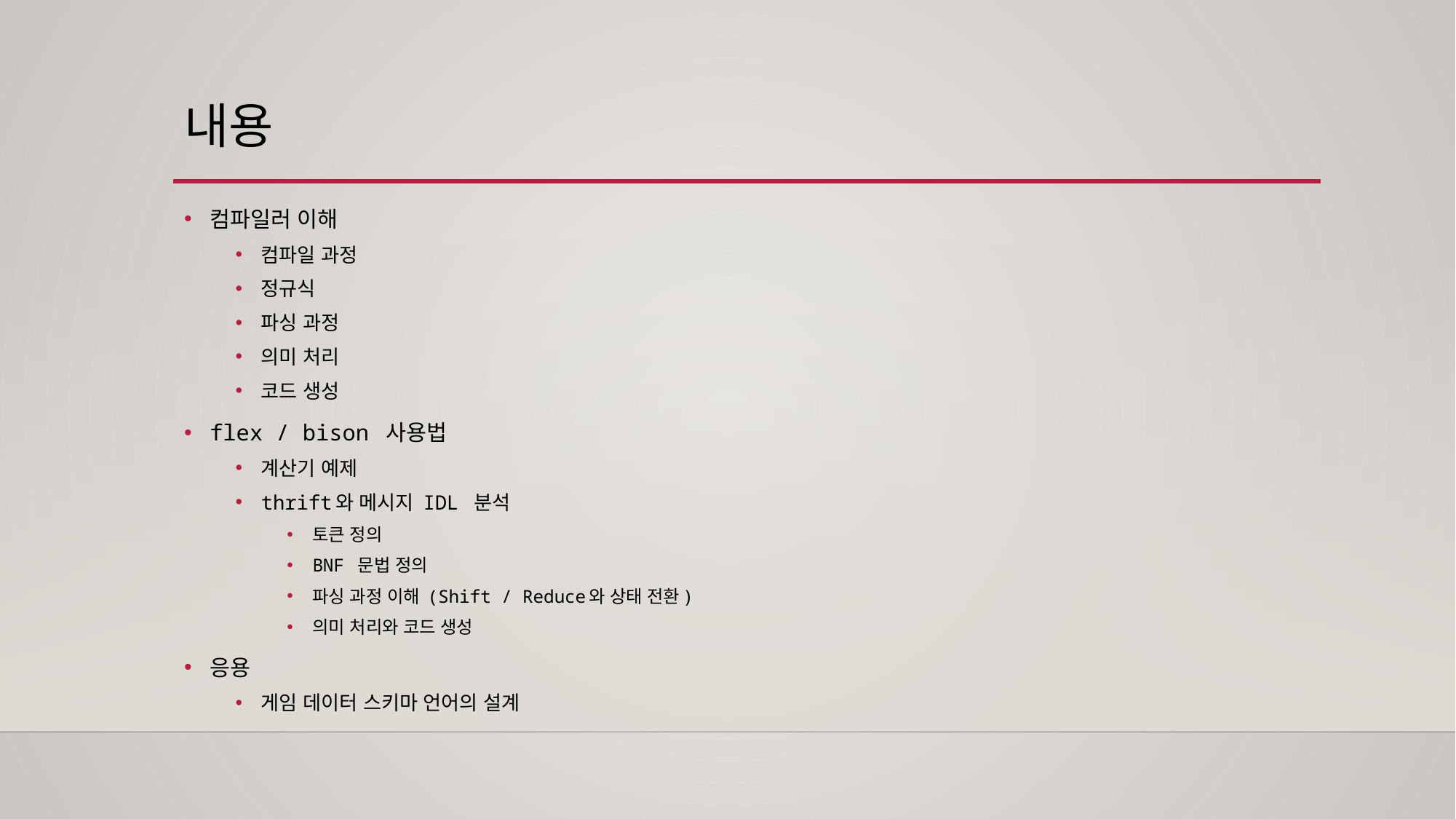

# 내용
컴파일러 이해
컴파일 과정
정규식
파싱 과정
의미 처리
코드 생성
flex / bison 사용법
계산기 예제
thrift와 메시지 IDL 분석
토큰 정의
BNF 문법 정의
파싱 과정 이해 (Shift / Reduce와 상태 전환)
의미 처리와 코드 생성
응용
게임 데이터 스키마 언어의 설계